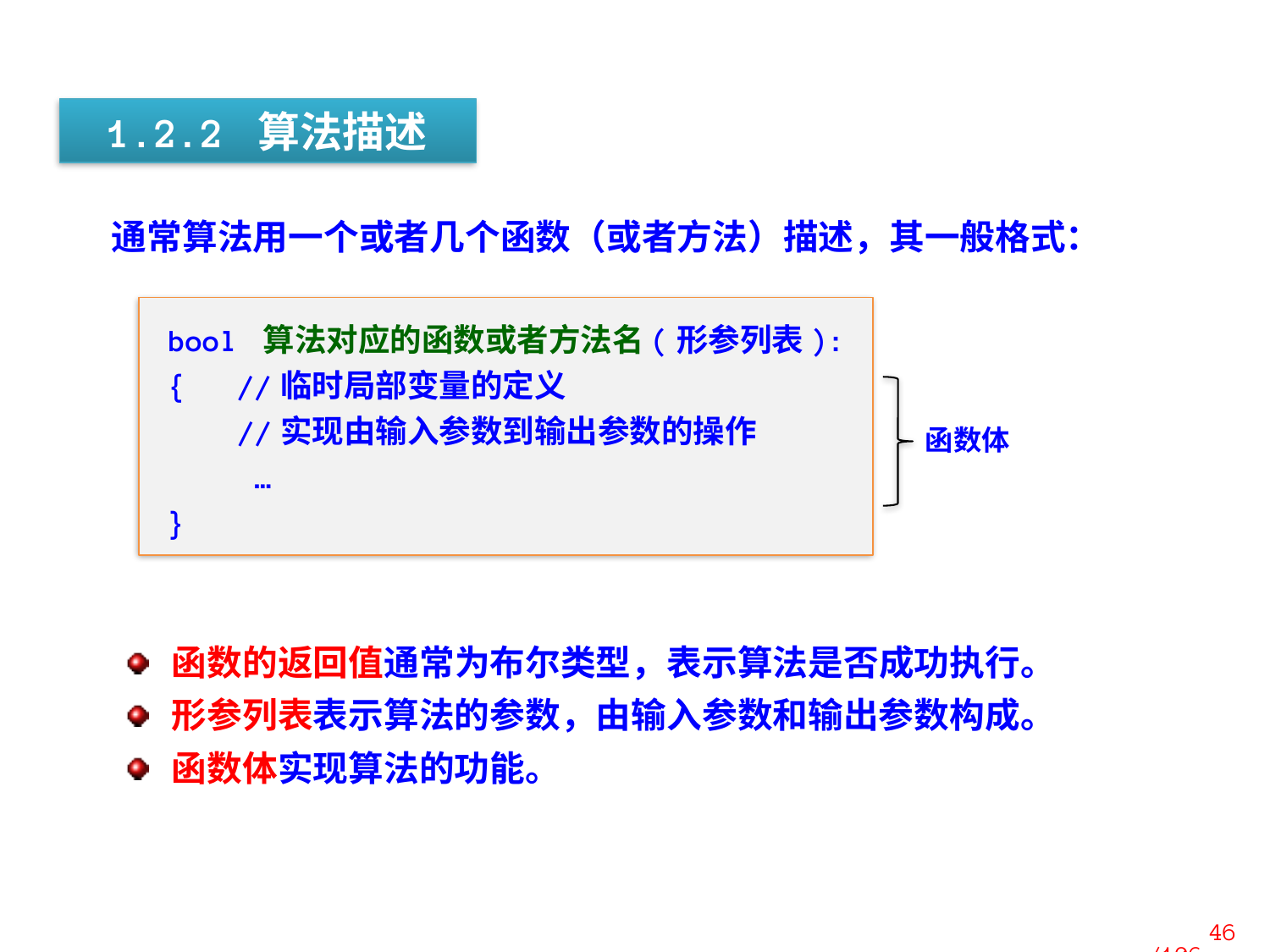

1.2.2 算法描述
通常算法用一个或者几个函数（或者方法）描述，其一般格式：
bool 算法对应的函数或者方法名(形参列表):
{   //临时局部变量的定义
    //实现由输入参数到输出参数的操作
     …
}

函数体
函数的返回值通常为布尔类型，表示算法是否成功执行。
形参列表表示算法的参数，由输入参数和输出参数构成。
函数体实现算法的功能。
                 46/106